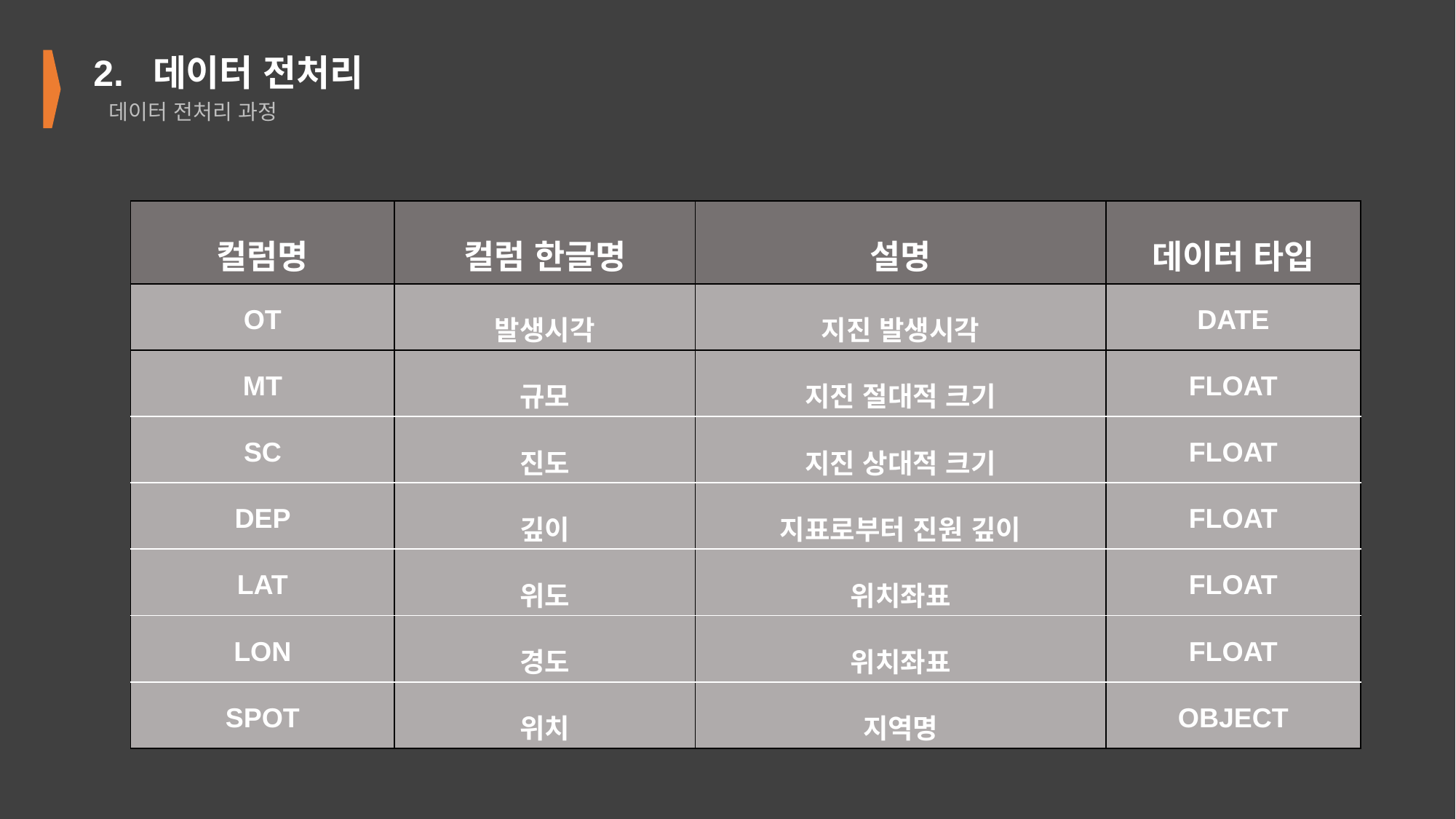

2.  데이터 전처리

데이터 전처리 과정
| 컬럼명 | 컬럼 한글명 | 설명 | 데이터 타입 |
| --- | --- | --- | --- |
| OT | 발생시각 | 지진 발생시각 | DATE |
| MT | 규모 | 지진 절대적 크기 | FLOAT |
| SC | 진도 | 지진 상대적 크기 | FLOAT |
| DEP | 깊이 | 지표로부터 진원 깊이 | FLOAT |
| LAT | 위도 | 위치좌표 | FLOAT |
| LON | 경도 | 위치좌표 | FLOAT |
| SPOT | 위치 | 지역명 | OBJECT |